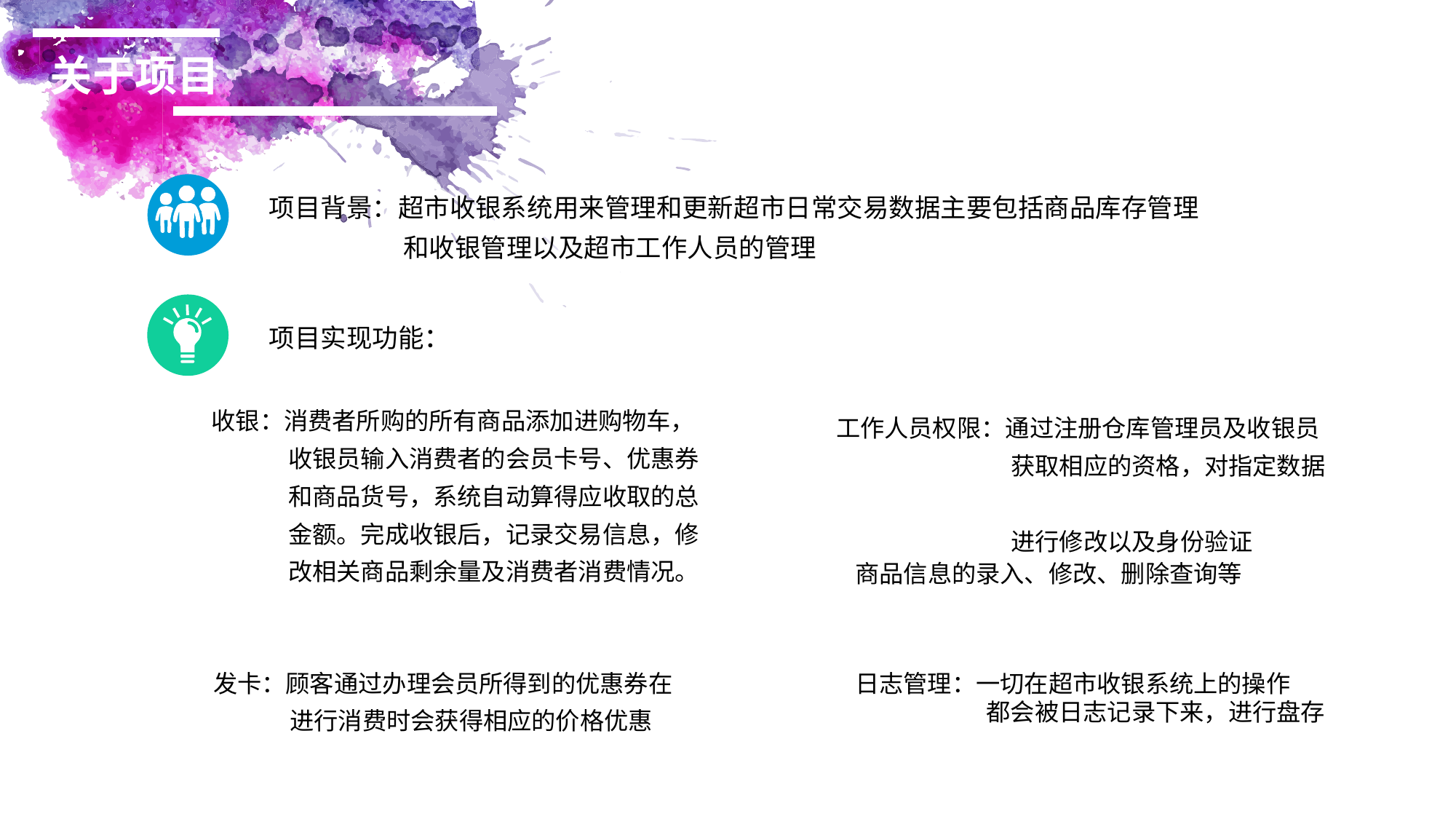

关于项目

项目背景：超市收银系统用来管理和更新超市日常交易数据主要包括商品库存管理
                      和收银管理以及超市工作人员的管理

项目实现功能：
收银：消费者所购的所有商品添加进购物车，
             收银员输入消费者的会员卡号、优惠券
             和商品货号，系统自动算得应收取的总
             金额。完成收银后，记录交易信息，修
             改相关商品剩余量及消费者消费情况。
工作人员权限：通过注册仓库管理员及收银员
                               获取相应的资格，对指定数据
                               进行修改以及身份验证
商品信息的录入、修改、删除查询等
发卡：顾客通过办理会员所得到的优惠券在
             进行消费时会获得相应的价格优惠
日志管理：一切在超市收银系统上的操作
                       都会被日志记录下来，进行盘存